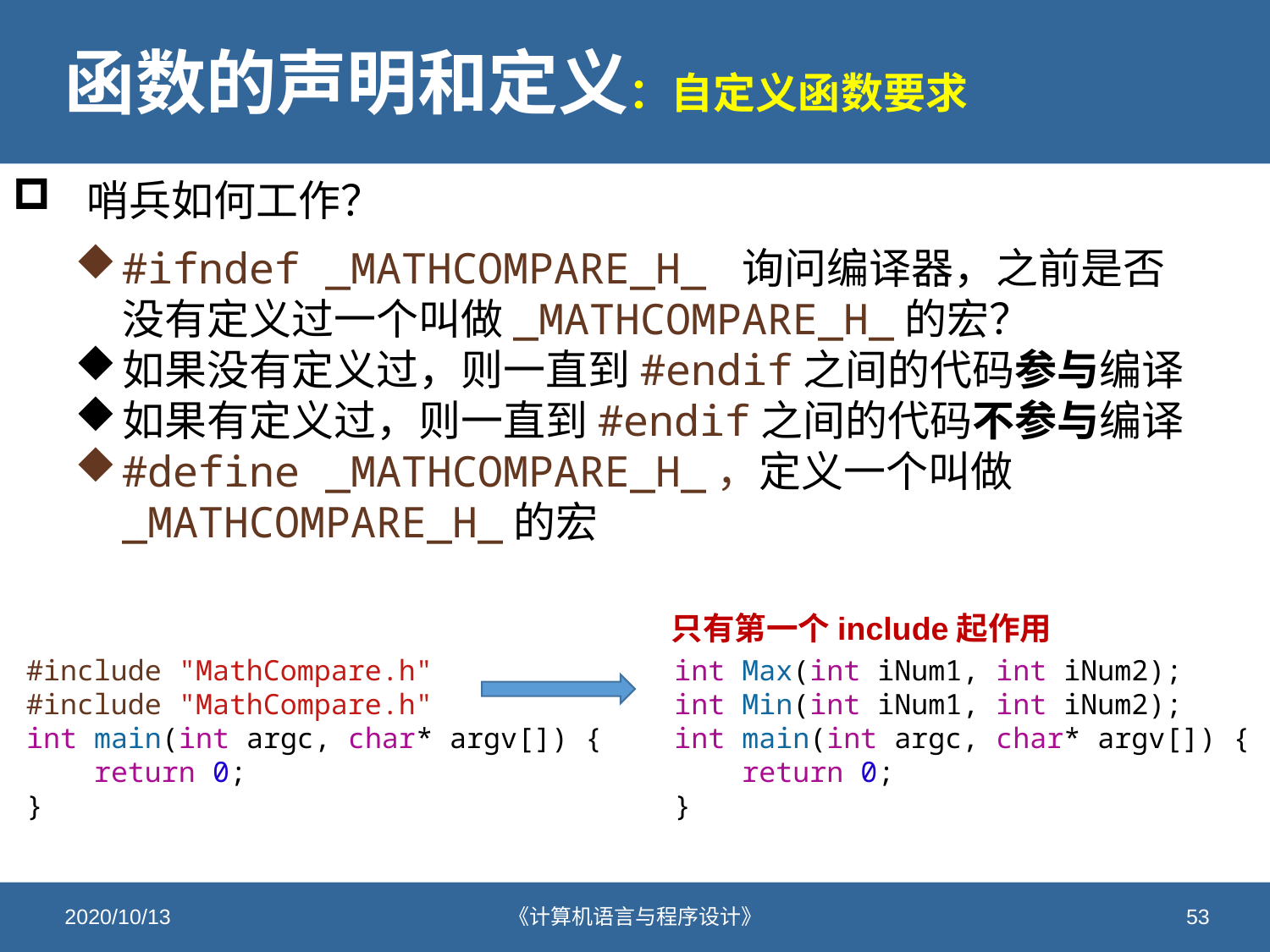

# 函数的声明和定义：自定义函数要求
哨兵如何工作？
#ifndef _MATHCOMPARE_H_ 询问编译器，之前是否没有定义过一个叫做_MATHCOMPARE_H_的宏？
如果没有定义过，则一直到#endif之间的代码参与编译
如果有定义过，则一直到#endif之间的代码不参与编译
#define _MATHCOMPARE_H_，定义一个叫做_MATHCOMPARE_H_的宏
只有第一个include起作用

int Max(int iNum1, int iNum2);
int Min(int iNum1, int iNum2);
int main(int argc, char* argv[]) {
    return 0;
}
#include "MathCompare.h"
#include "MathCompare.h"
int main(int argc, char* argv[]) {
    return 0;
}
2020/10/13
《计算机语言与程序设计》
53